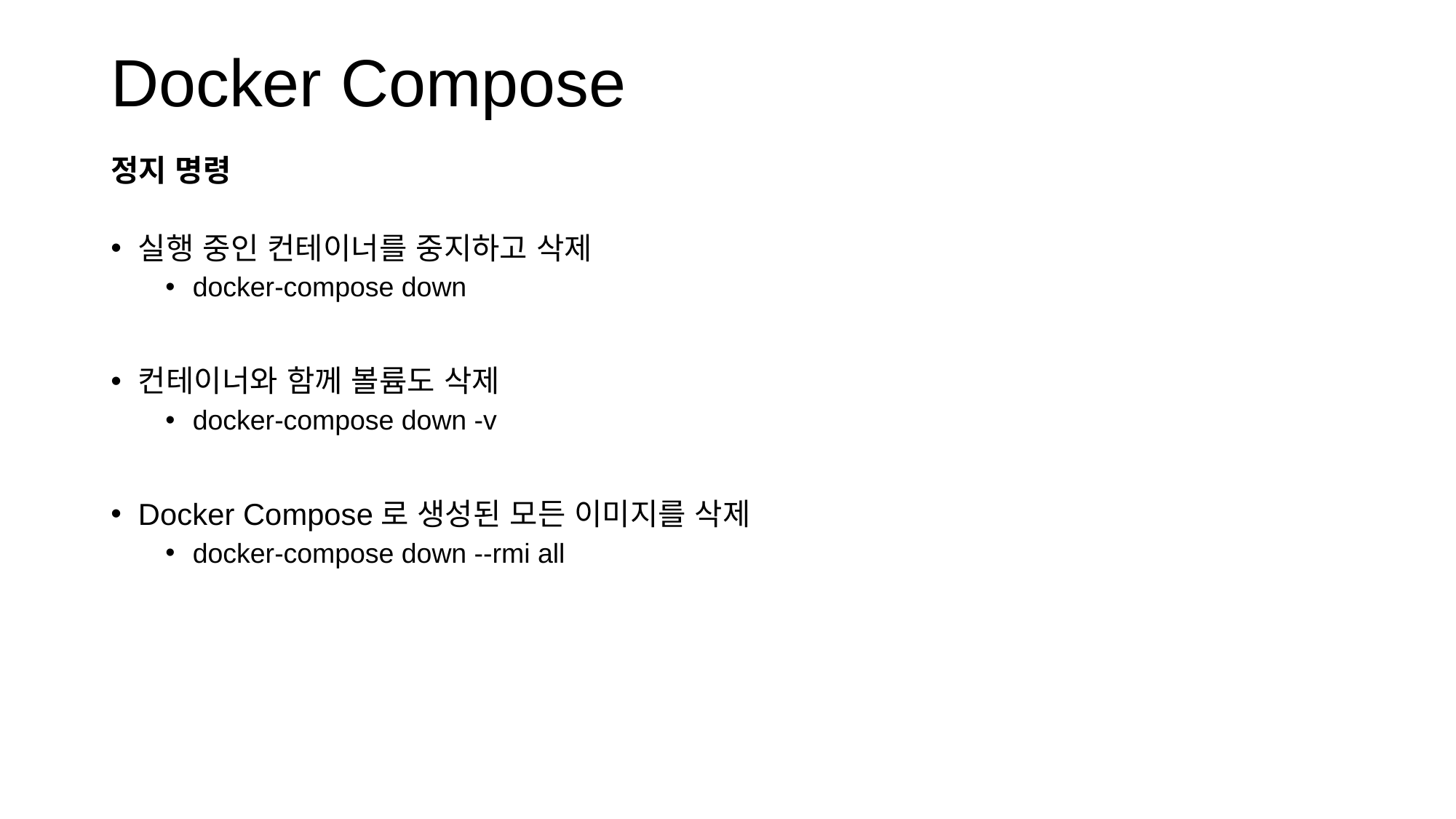

Docker Compose
정지 명령
실행 중인 컨테이너를 중지하고 삭제
docker-compose down

컨테이너와 함께 볼륨도 삭제
docker-compose down -v

Docker Compose로 생성된 모든 이미지를 삭제
docker-compose down --rmi all